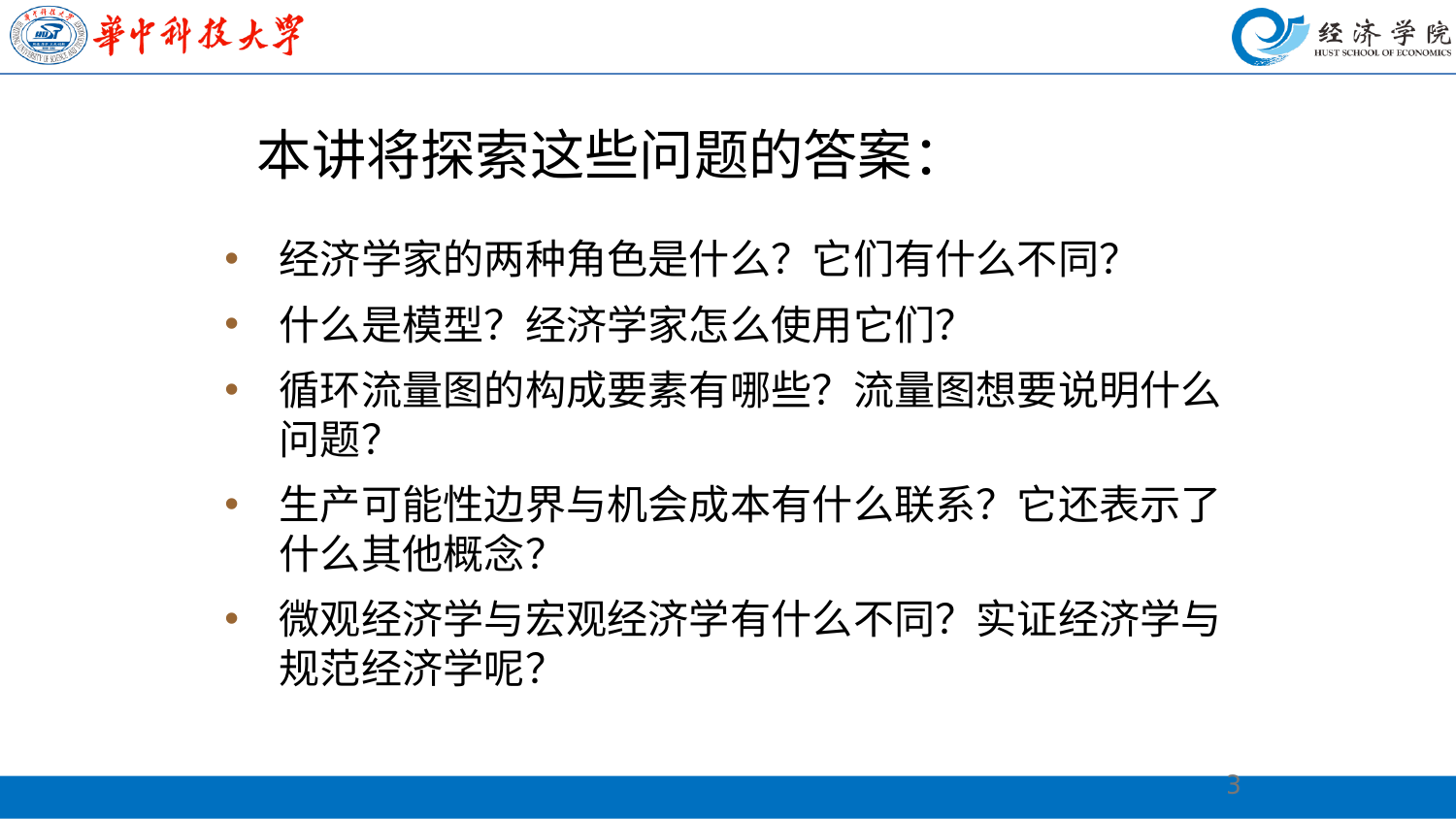

# 本讲将探索这些问题的答案：
经济学家的两种角色是什么？它们有什么不同？
什么是模型？经济学家怎么使用它们？
循环流量图的构成要素有哪些？流量图想要说明什么问题？
生产可能性边界与机会成本有什么联系？它还表示了什么其他概念？
微观经济学与宏观经济学有什么不同？实证经济学与规范经济学呢？
3